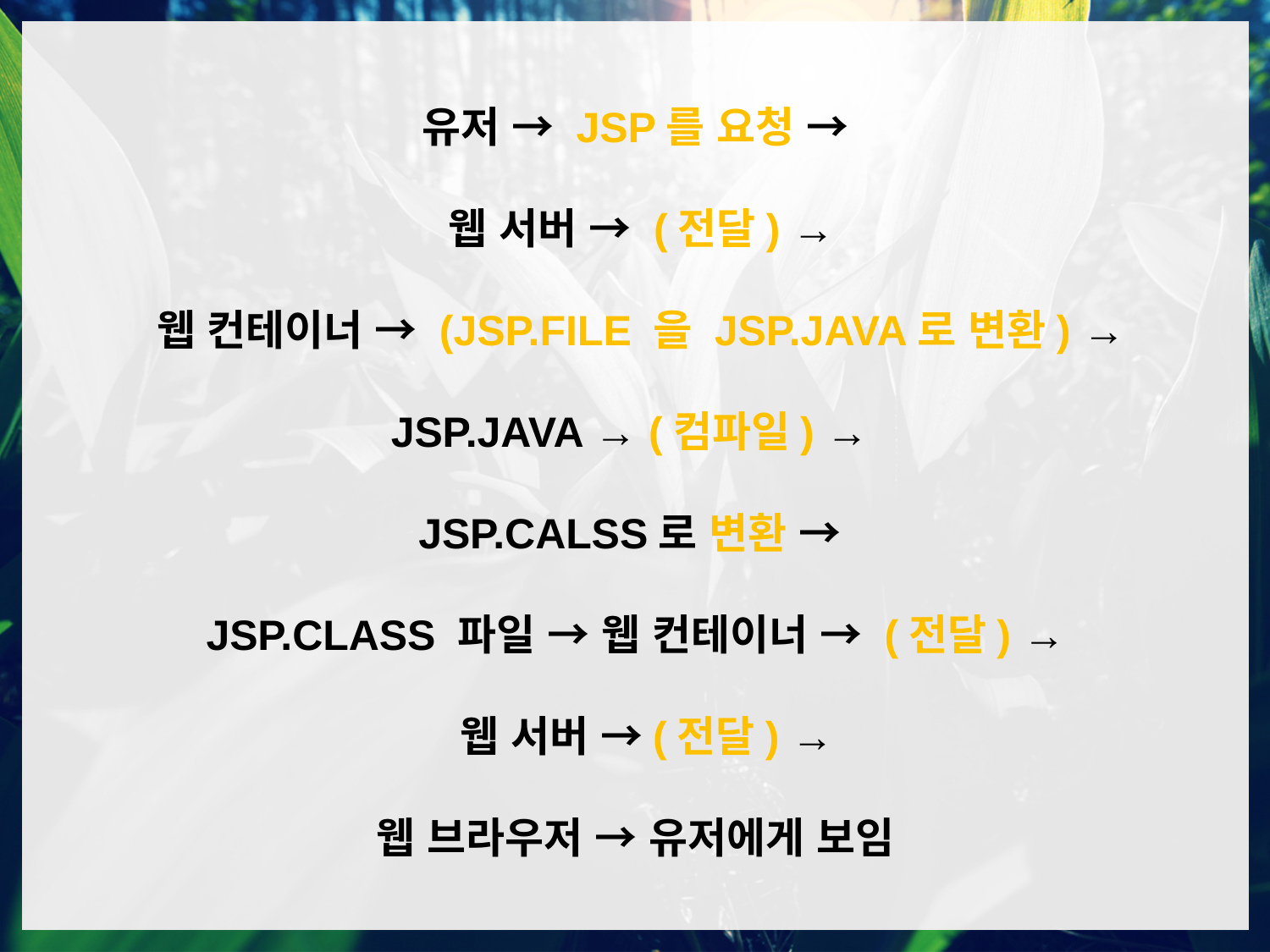

# 유저 → JSP를 요청 → 웹 서버 → (전달) → 웹 컨테이너 → (JSP.FILE 을 JSP.JAVA로 변환) → JSP.JAVA → (컴파일) → JSP.CALSS로 변환 → JSP.CLASS 파일 → 웹 컨테이너 → (전달) → 웹 서버 →(전달) → 웹 브라우저 → 유저에게 보임